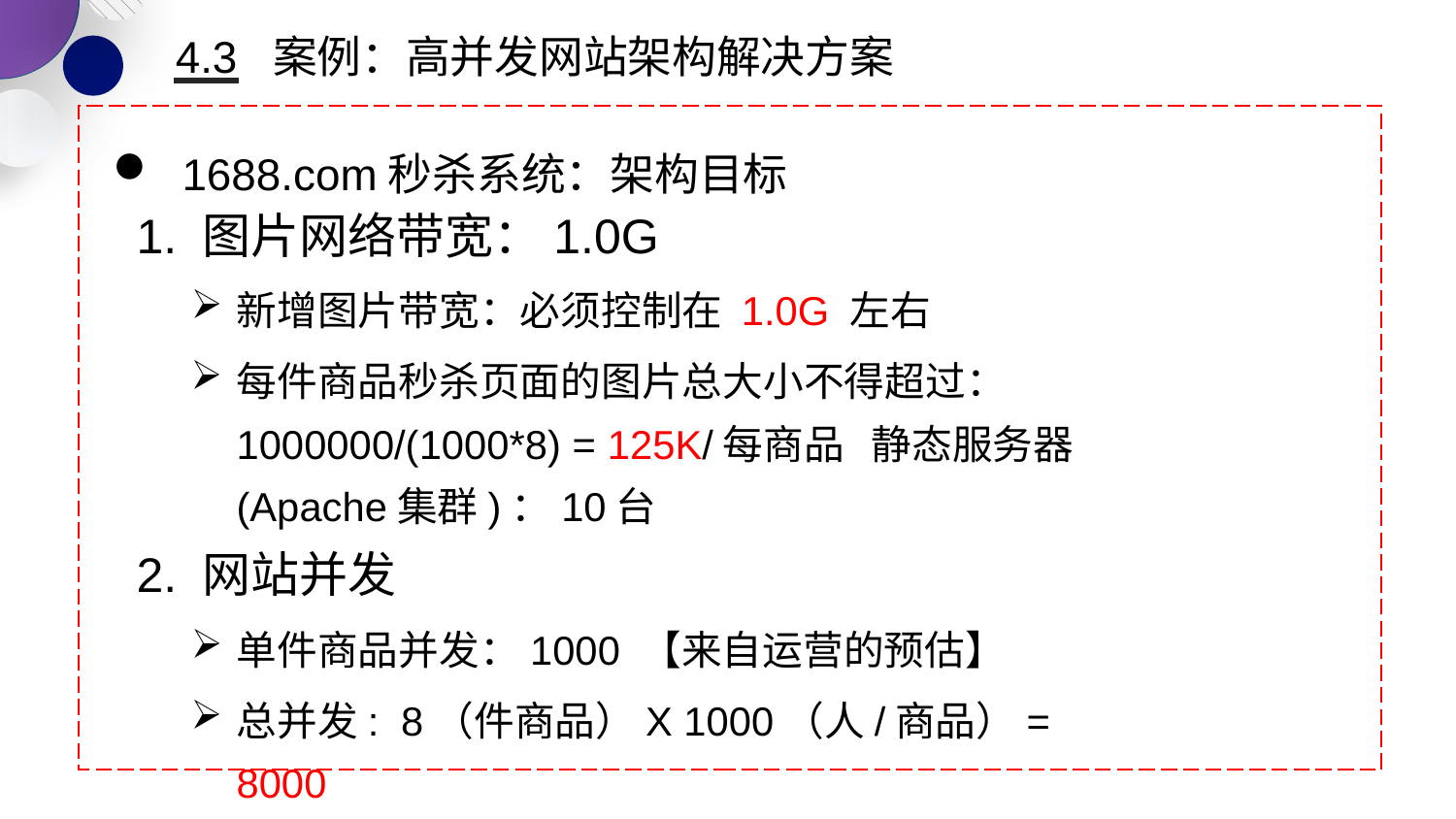

4.3  案例：高并发网站架构解决方案

  1688.com秒杀系统：架构目标
1. 图片网络带宽：1.0G
新增图片带宽：必须控制在 1.0G 左右
每件商品秒杀页面的图片总大小不得超过：     1000000/(1000*8) = 125K/每商品   静态服务器(Apache集群)：10台
2. 网站并发
单件商品并发：1000 【来自运营的预估】
总并发:  8（件商品）X 1000（人/商品）= 8000